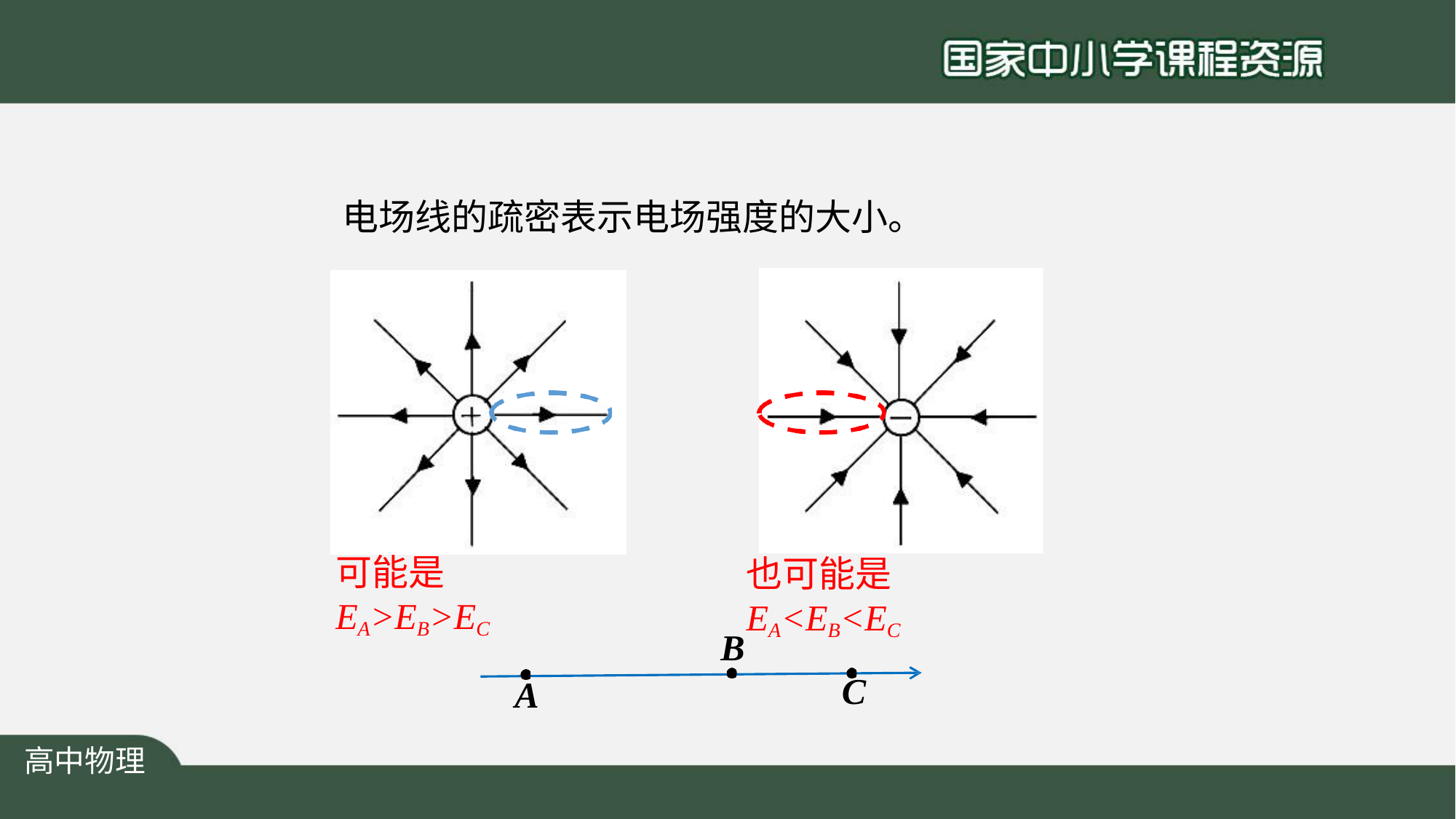

# 电场线的疏密表示电场强度的大小。

可能是EA>EB>EC
A
也可能是EA<EB<EC
C
B

高中物理